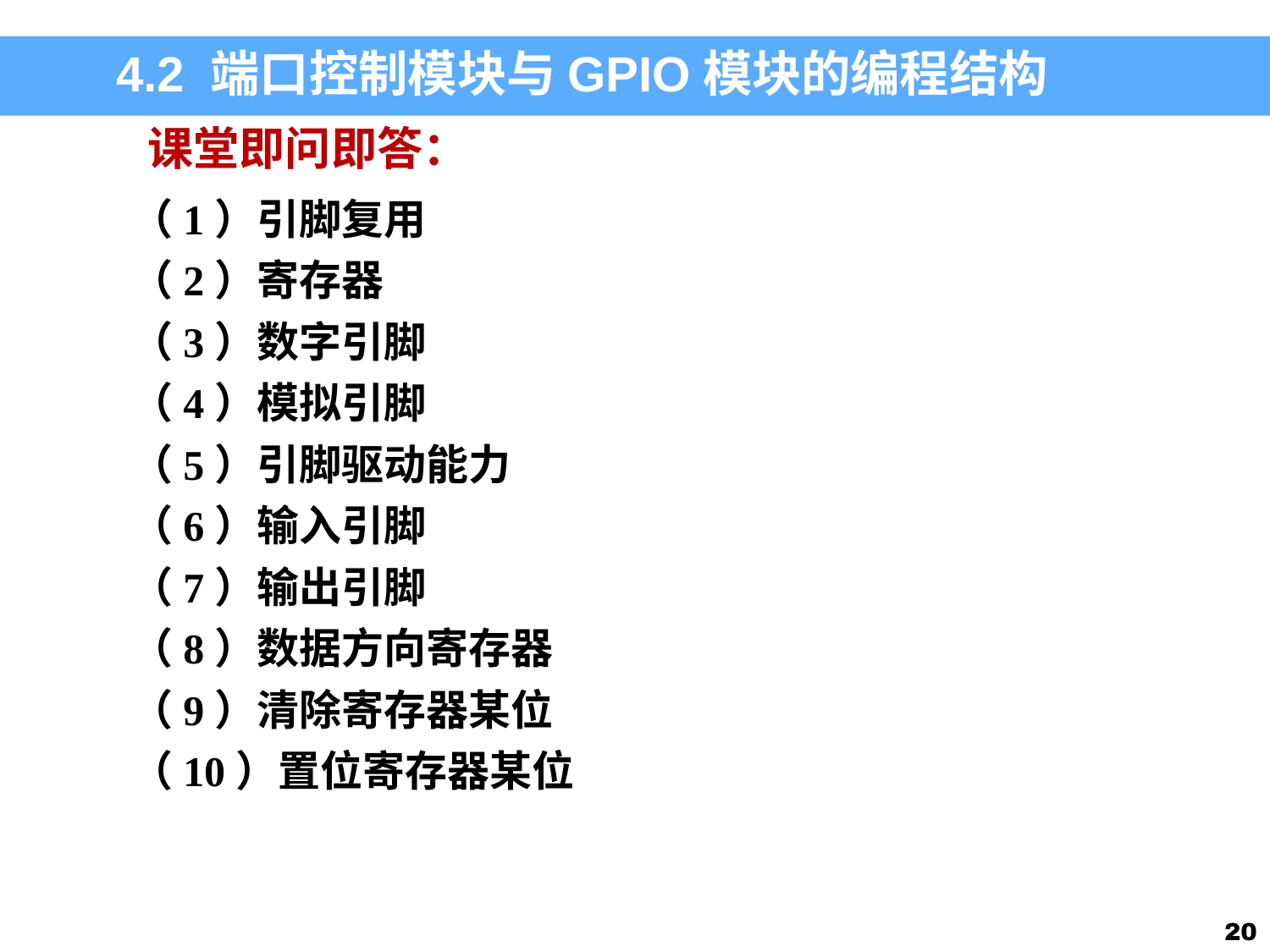

4.2 端口控制模块与GPIO模块的编程结构
课堂即问即答：
（1）引脚复用
（2）寄存器
（3）数字引脚
（4）模拟引脚
（5）引脚驱动能力
（6）输入引脚
（7）输出引脚
（8）数据方向寄存器
（9）清除寄存器某位
（10）置位寄存器某位
20